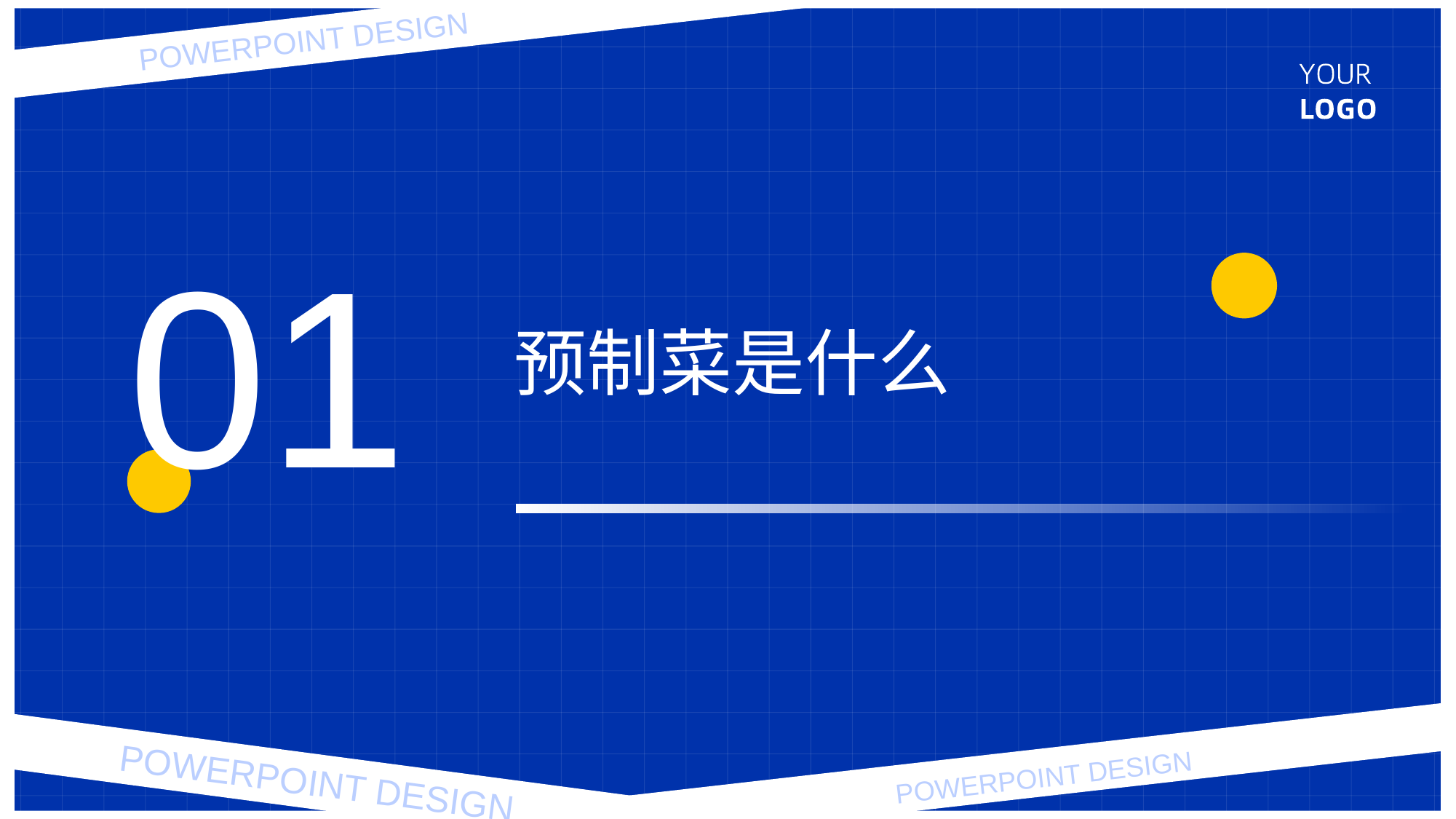

01
POWERPOINT DESIGN

预制菜是什么

POWERPOINT DESIGN
POWERPOINT DESIGN